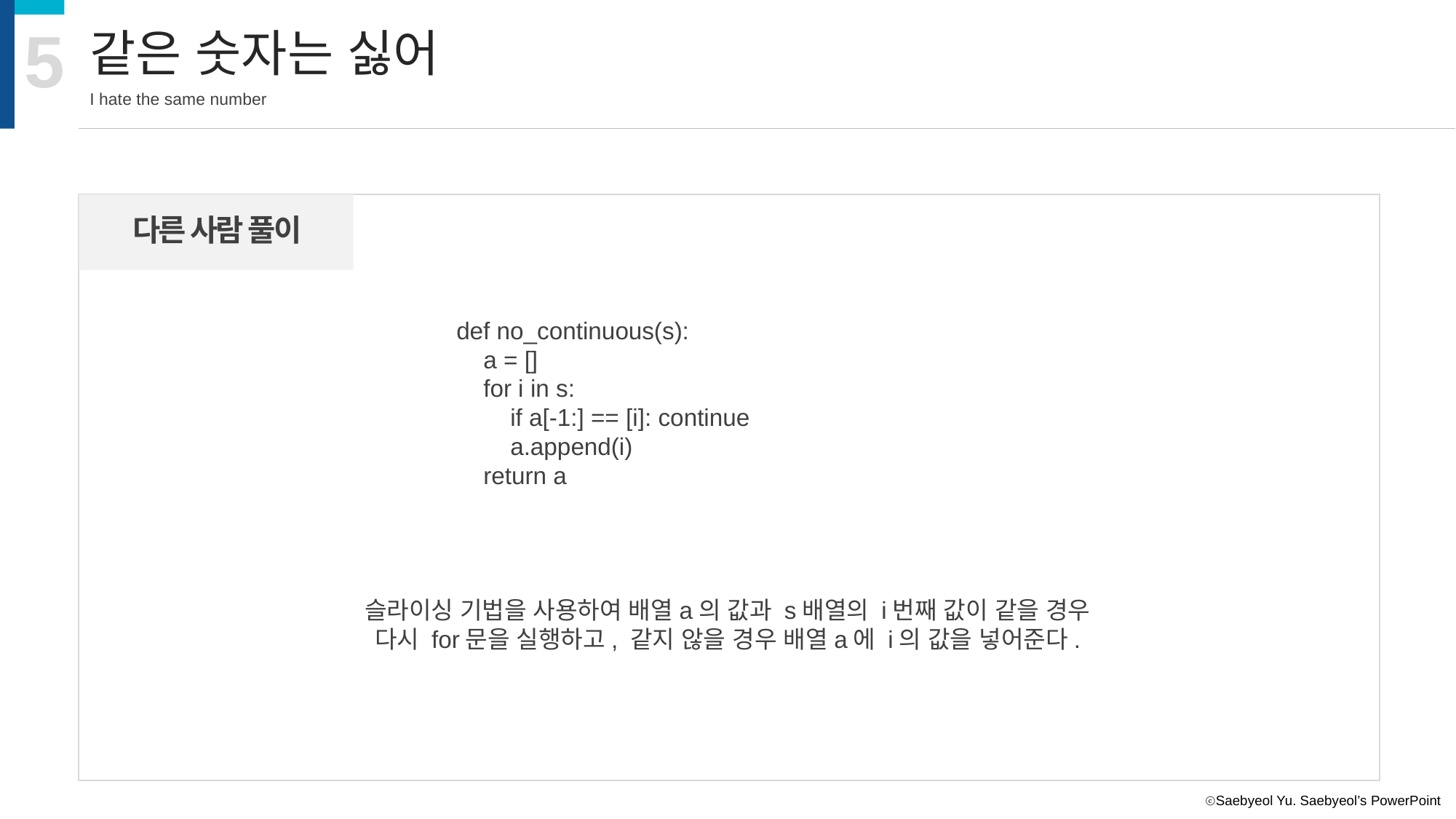

5
같은 숫자는 싫어
I hate the same number

다른 사람 풀이
def no_continuous(s):
    a = []
    for i in s:
        if a[-1:] == [i]: continue
        a.append(i)
    return a
슬라이싱 기법을 사용하여 배열a의 값과 s배열의 i번째 값이 같을 경우
다시 for문을 실행하고, 같지 않을 경우 배열a에 i의 값을 넣어준다.